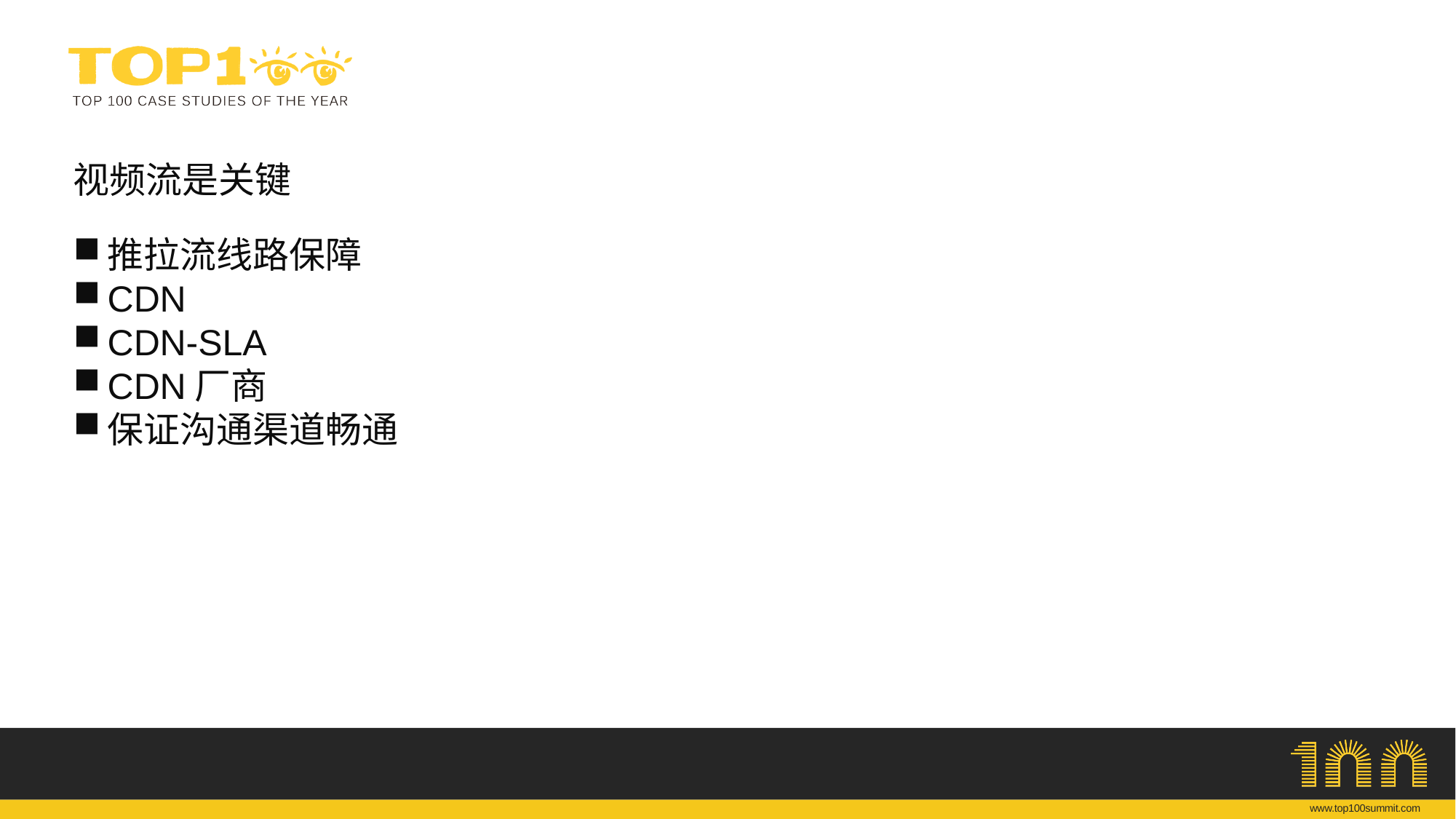

# 视频流是关键
推拉流线路保障
CDN
CDN-SLA
CDN厂商
保证沟通渠道畅通